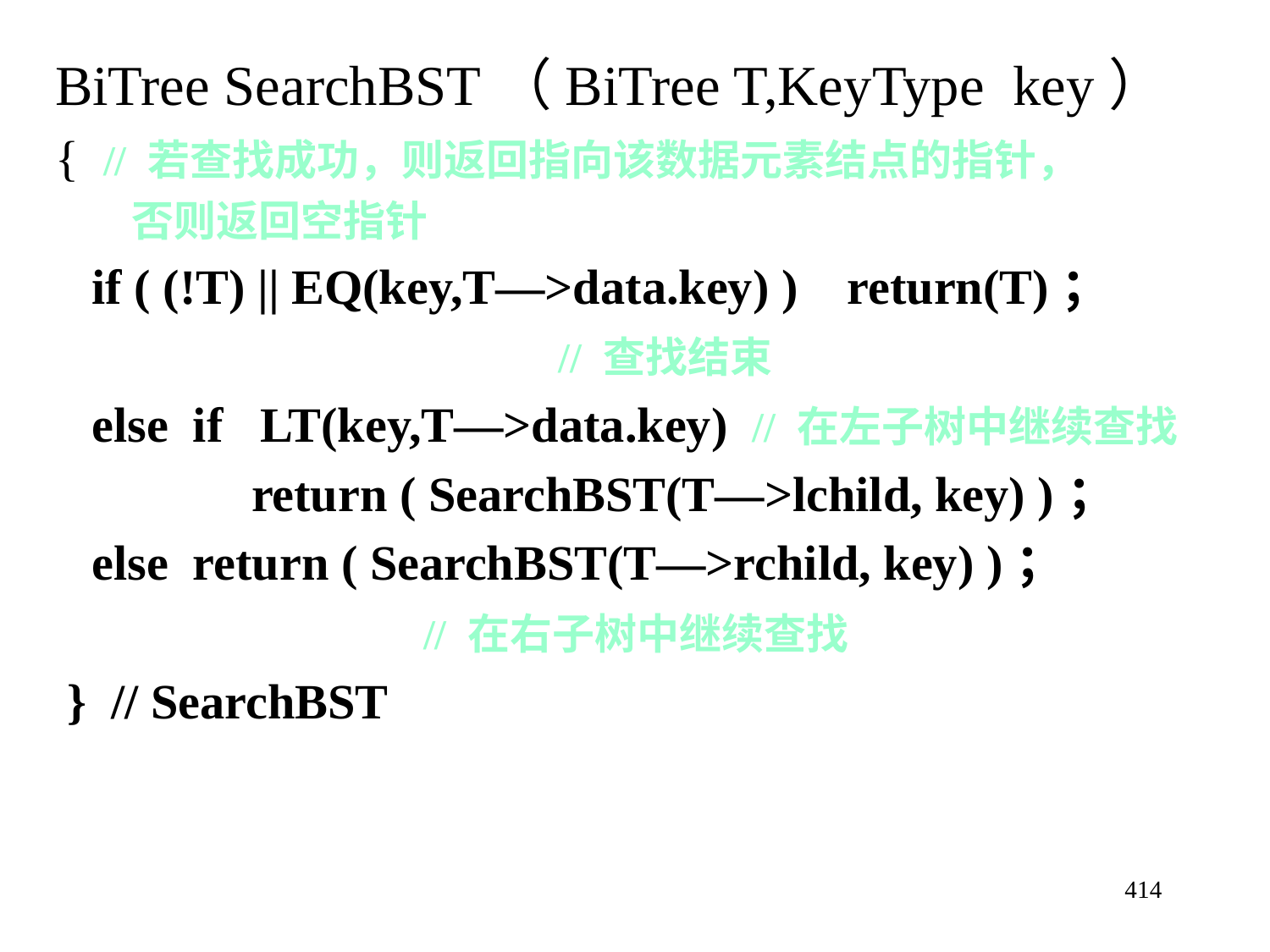

BiTree SearchBST（BiTree T,KeyType  key）
{  // 若查找成功，则返回指向该数据元素结点的指针，
       否则返回空指针
   if ( (!T) || EQ(key,T—>data.key) )    return(T)；
                                         // 查找结束
   else  if   LT(key,T—>data.key)  // 在左子树中继续查找
                return ( SearchBST(T—>lchild, key) )；
   else  return ( SearchBST(T—>rchild, key) )；
                              // 在右子树中继续查找
 }  // SearchBST
414